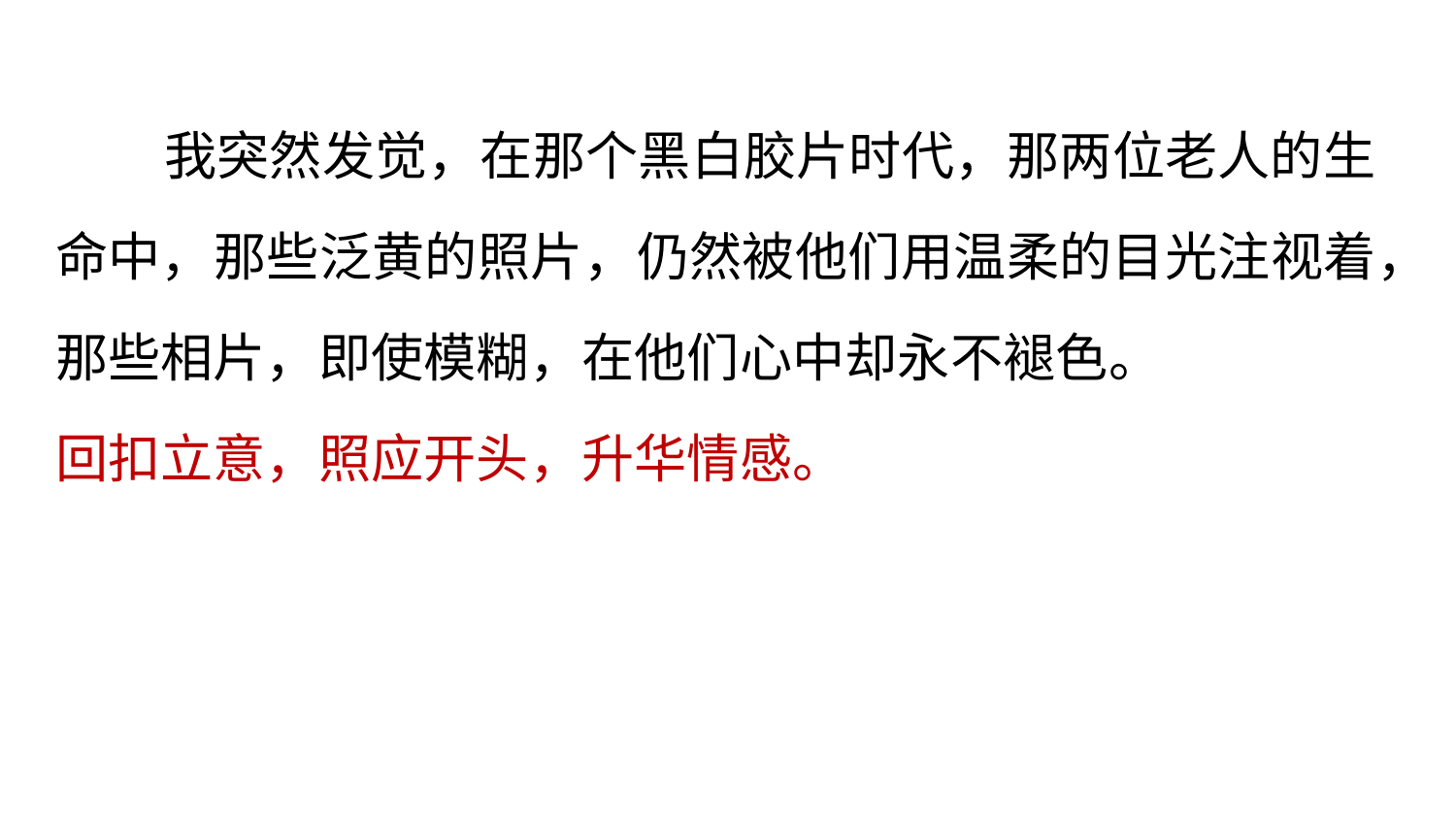

我突然发觉，在那个黑白胶片时代，那两位老人的生命中，那些泛黄的照片，仍然被他们用温柔的目光注视着，那些相片，即使模糊，在他们心中却永不褪色。
回扣立意，照应开头，升华情感。